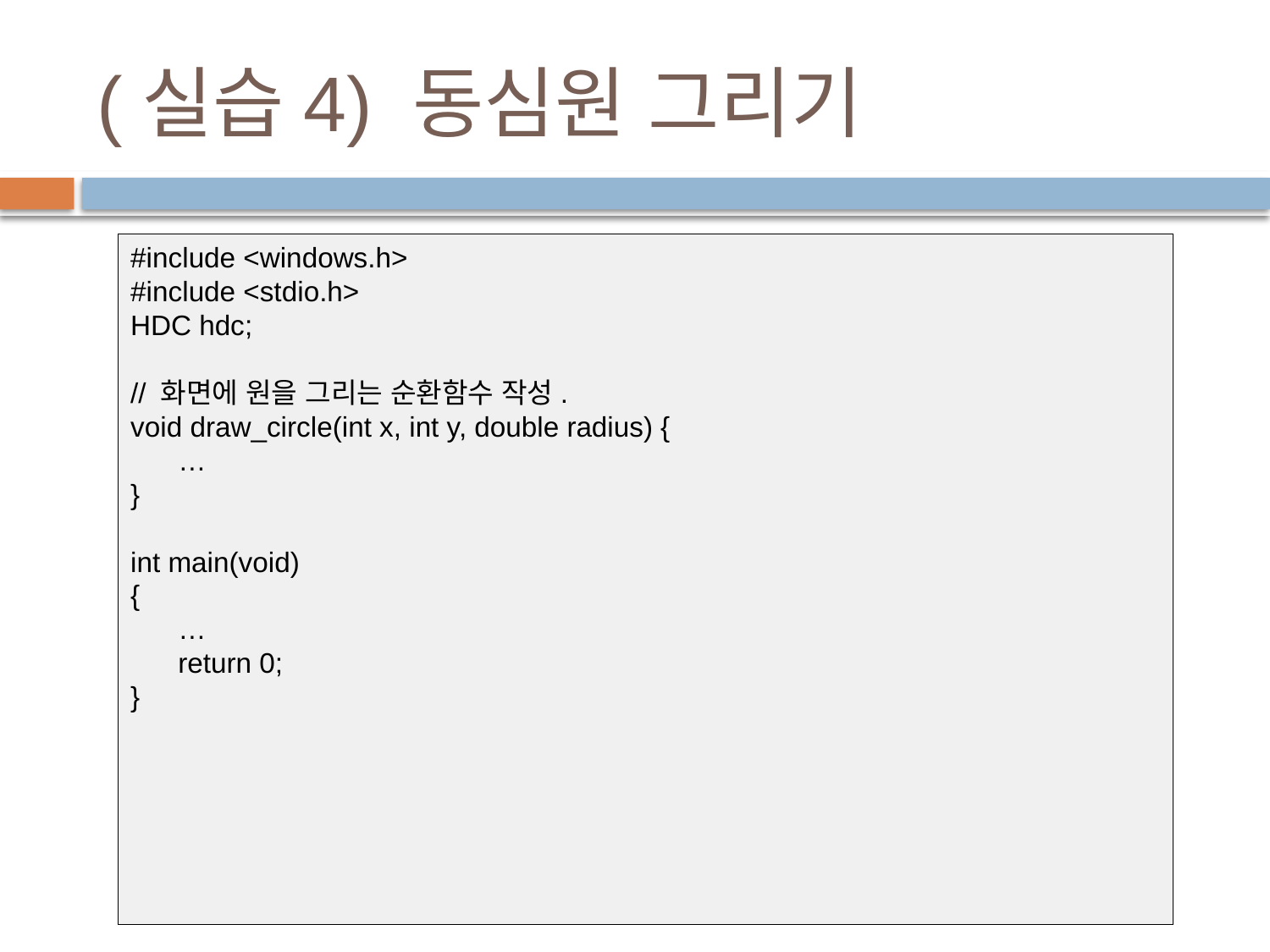

# (실습4) 동심원 그리기
#include <windows.h>
#include <stdio.h>
HDC hdc;

// 화면에 원을 그리는 순환함수 작성.
void draw_circle(int x, int y, double radius) {
	…
}

int main(void)
{
	…
	return 0;
}